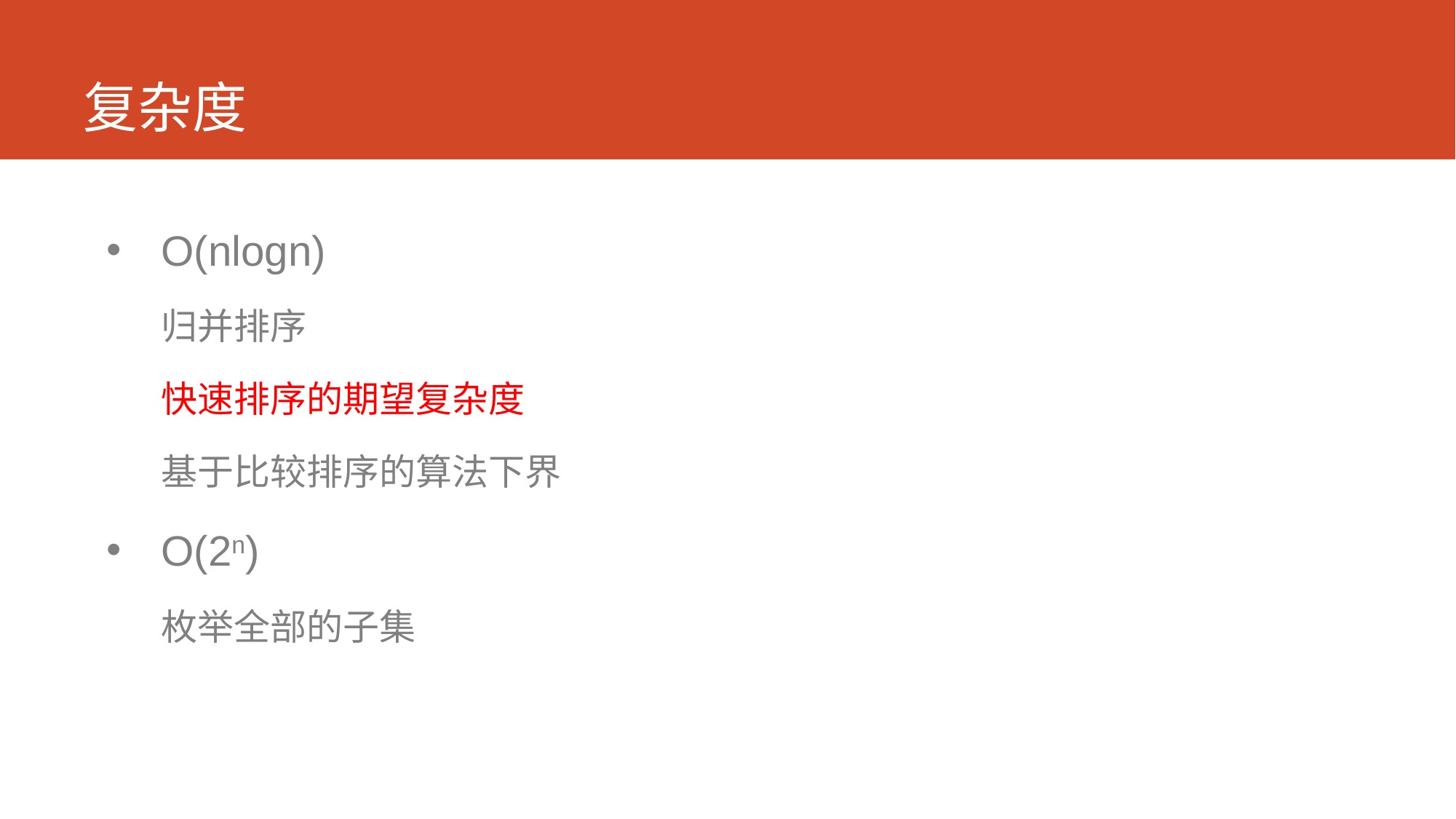

# 复杂度
O(nlogn)
归并排序
快速排序的期望复杂度
基于比较排序的算法下界
O(2n)
枚举全部的子集